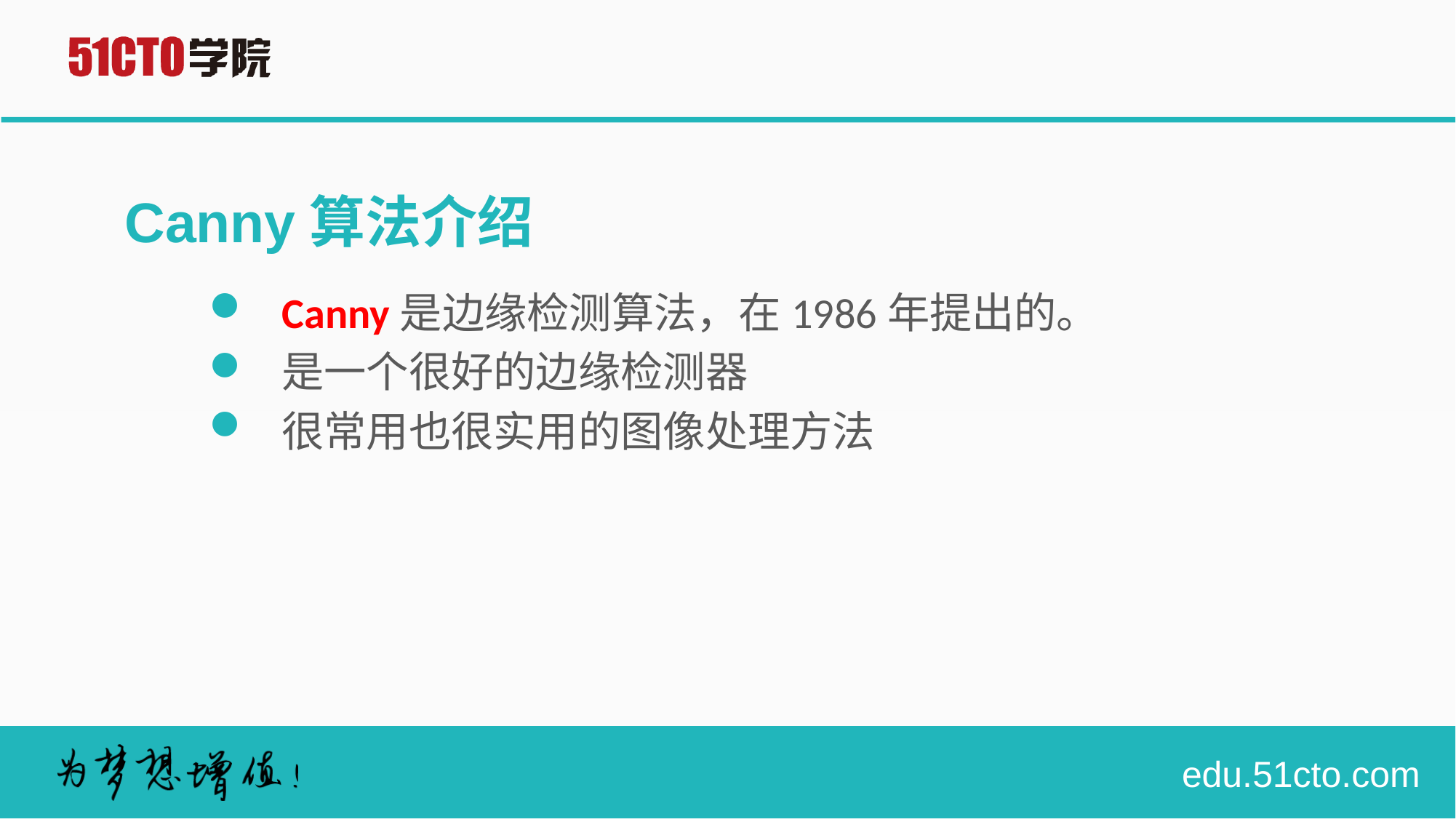

# Canny算法介绍
Canny是边缘检测算法，在1986年提出的。
是一个很好的边缘检测器
很常用也很实用的图像处理方法